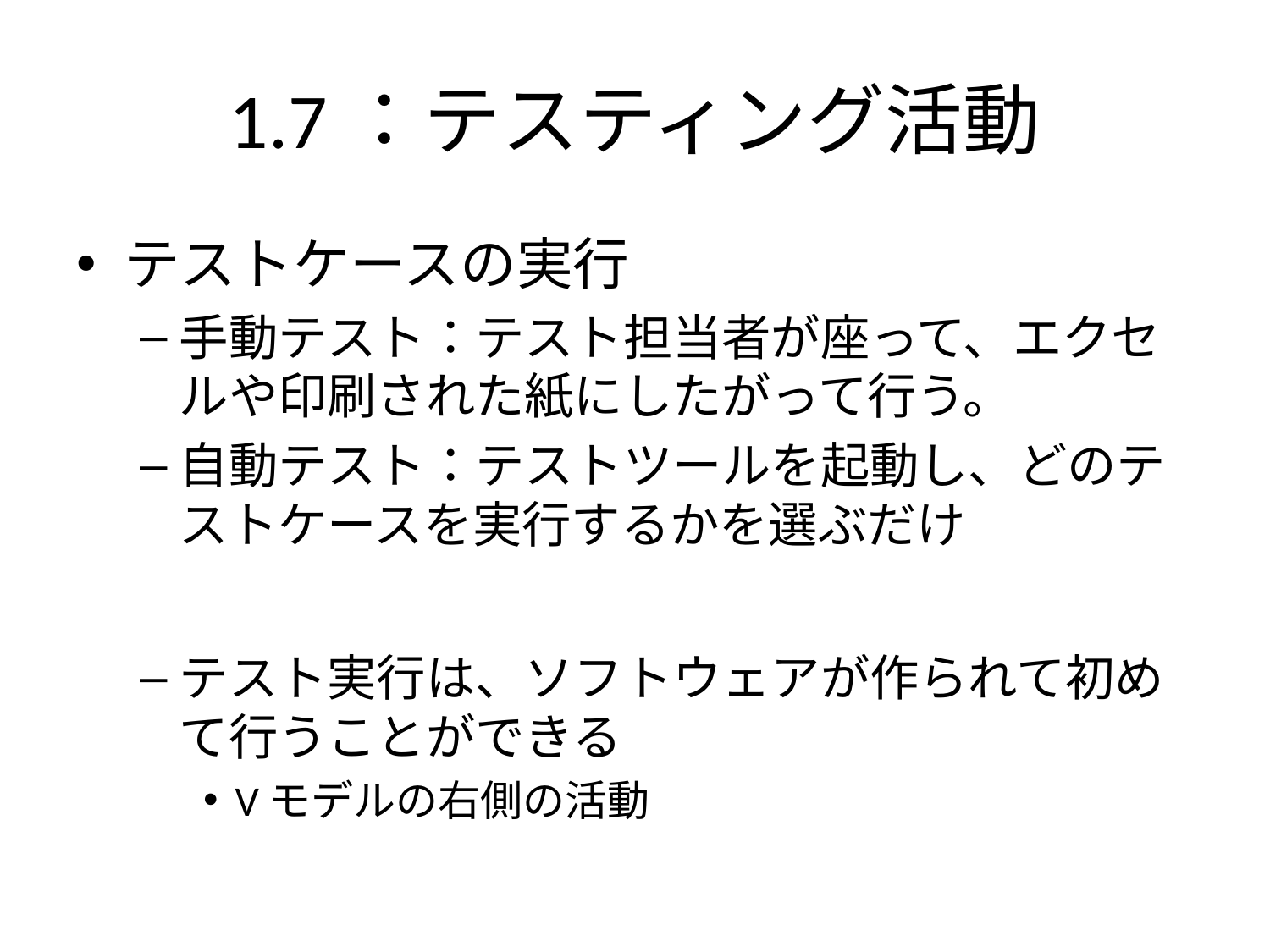

# 1.7：テスティング活動
テストケースの実行
手動テスト：テスト担当者が座って、エクセルや印刷された紙にしたがって行う。
自動テスト：テストツールを起動し、どのテストケースを実行するかを選ぶだけ

テスト実行は、ソフトウェアが作られて初めて行うことができる
Vモデルの右側の活動